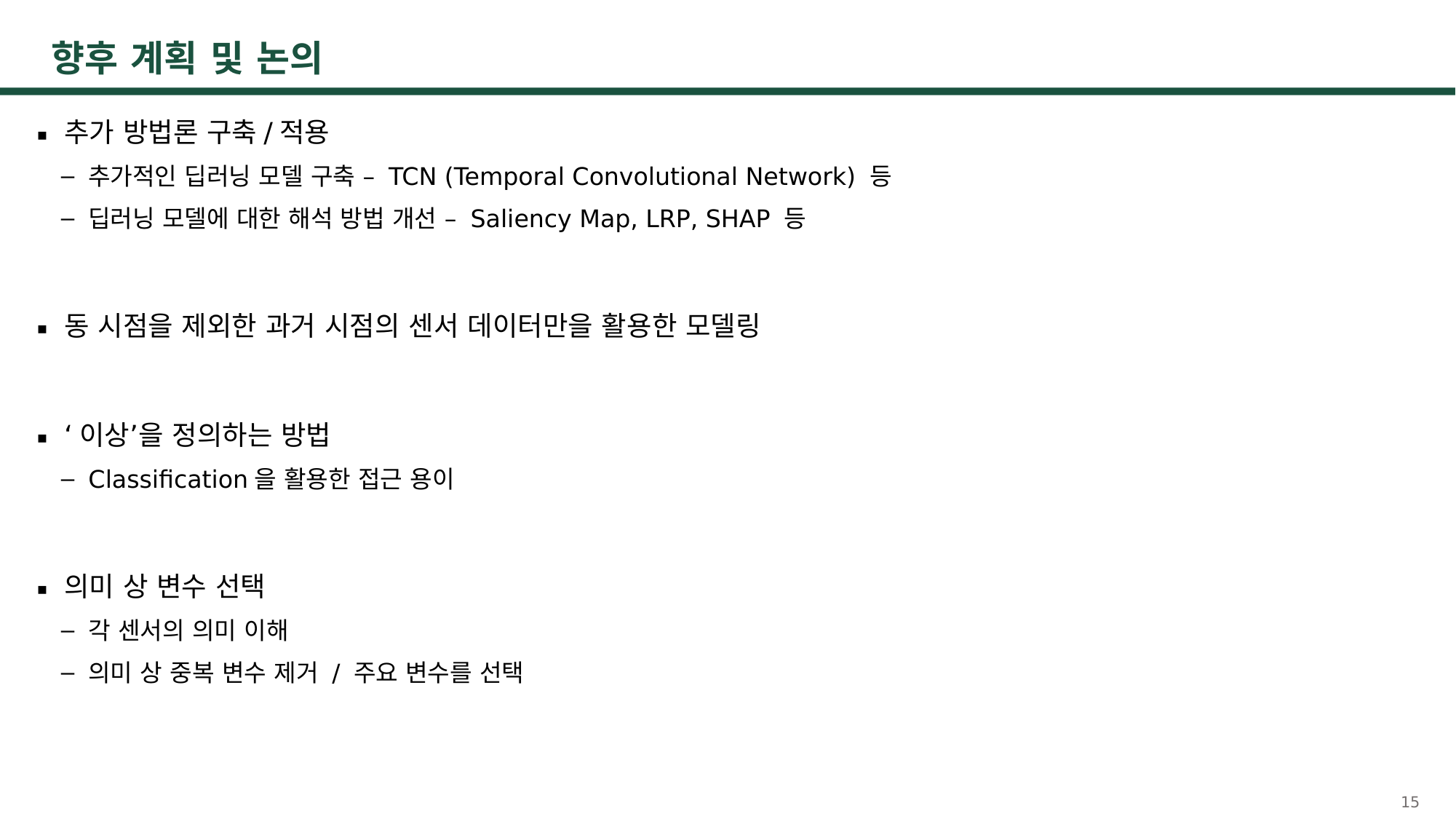

# 향후 계획 및 논의
추가 방법론 구축/적용
추가적인 딥러닝 모델 구축 – TCN (Temporal Convolutional Network) 등
딥러닝 모델에 대한 해석 방법 개선 – Saliency Map, LRP, SHAP 등

동 시점을 제외한 과거 시점의 센서 데이터만을 활용한 모델링

‘이상’을 정의하는 방법
Classification을 활용한 접근 용이

의미 상 변수 선택
각 센서의 의미 이해
의미 상 중복 변수 제거 / 주요 변수를 선택

15